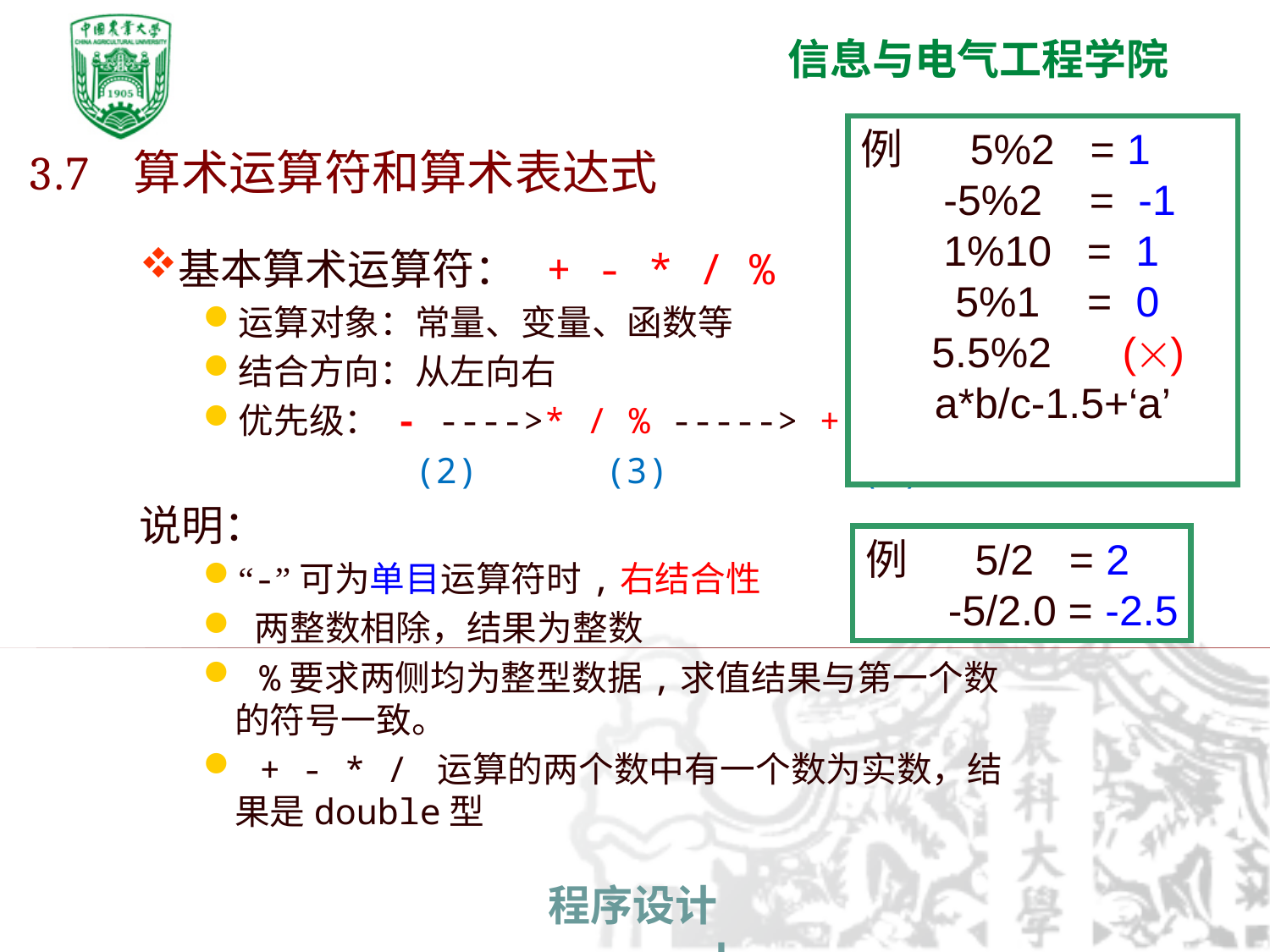

例      5%2   = 1
       -5%2    =  -1
       1%10   =  1
        5%1    =  0
      5.5%2      (×)
       a*b/c-1.5+‘a’

3.7   算术运算符和算术表达式

基本算术运算符：  + - * / %
运算对象：常量、变量、函数等
结合方向：从左向右
优先级： - ---->* / % -----> + -
          (2)      (3)         (4)
说明：
“-”可为单目运算符时,右结合性
 两整数相除，结果为整数
 %要求两侧均为整型数据,求值结果与第一个数的符号一致。
 + - * / 运算的两个数中有一个数为实数，结果是double型
例      5/2   = 2
       -5/2.0 = -2.5